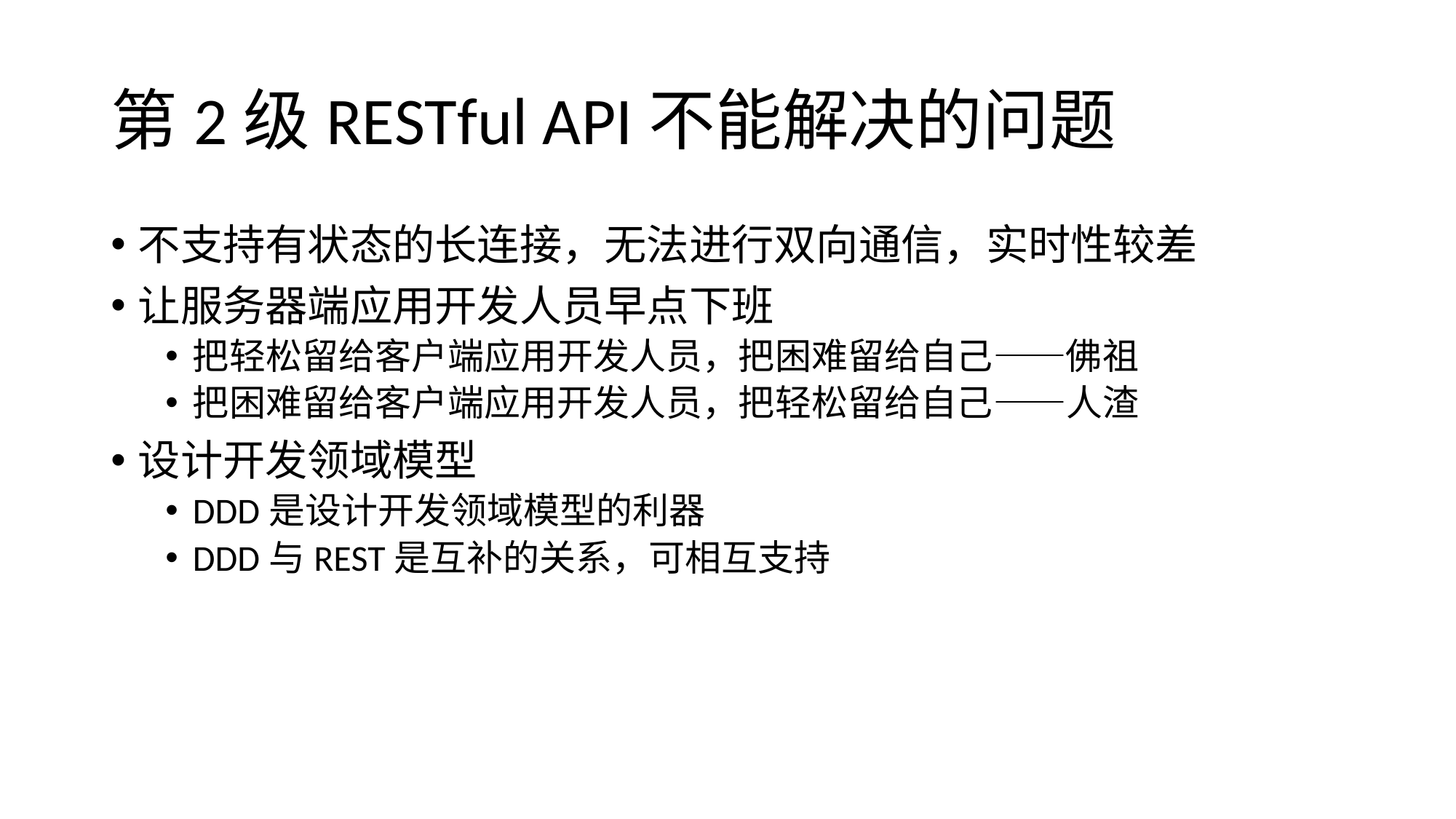

# 第2级RESTful API不能解决的问题
不支持有状态的长连接，无法进行双向通信，实时性较差
让服务器端应用开发人员早点下班
把轻松留给客户端应用开发人员，把困难留给自己——佛祖
把困难留给客户端应用开发人员，把轻松留给自己——人渣
设计开发领域模型
DDD是设计开发领域模型的利器
DDD与REST是互补的关系，可相互支持